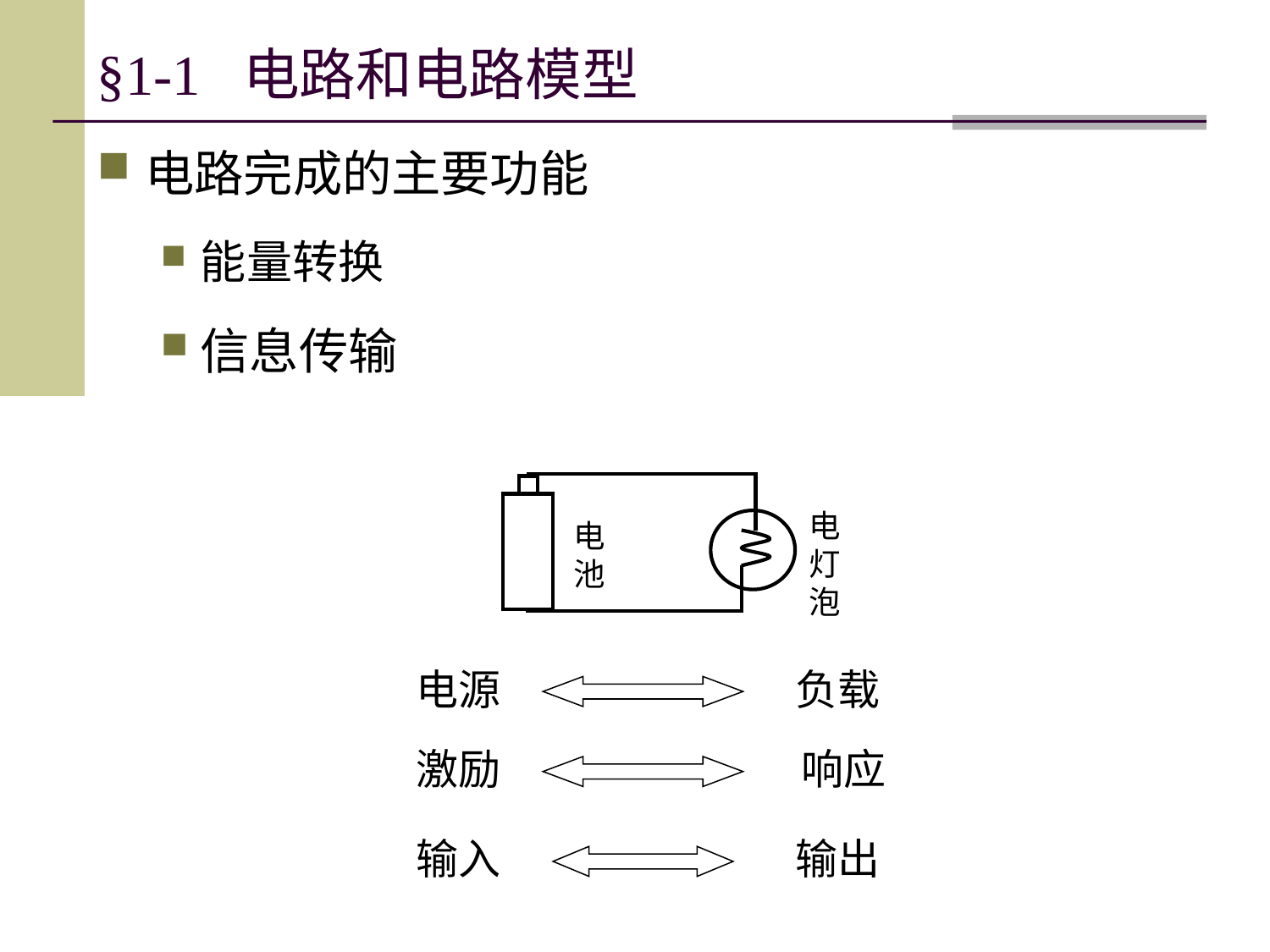

# §1-1  电路和电路模型
电路完成的主要功能
能量转换
信息传输

电灯泡
电池

电源
负载

激励
响应

输入
输出